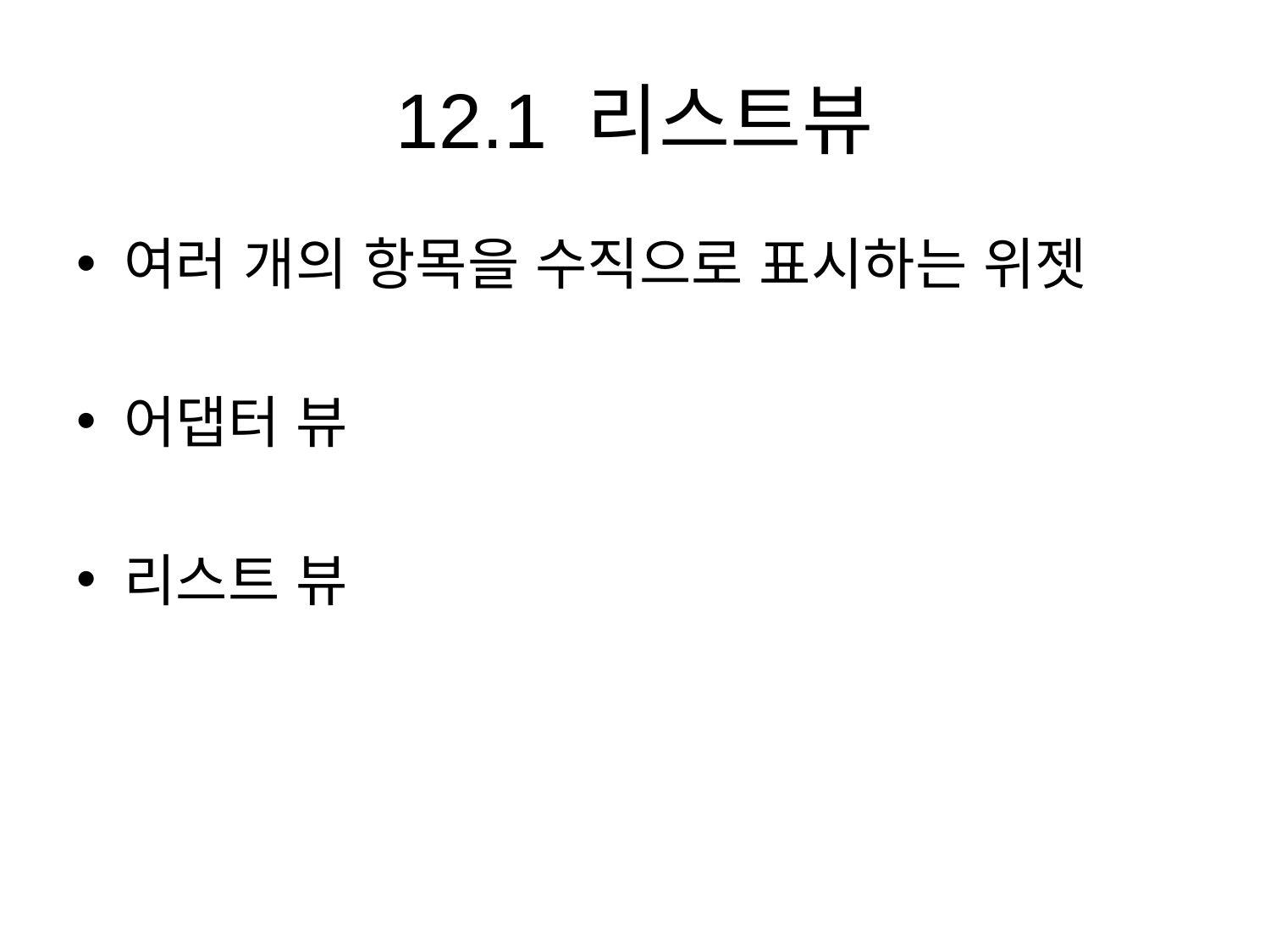

# 12.1 리스트뷰
여러 개의 항목을 수직으로 표시하는 위젯

어댑터 뷰

리스트 뷰